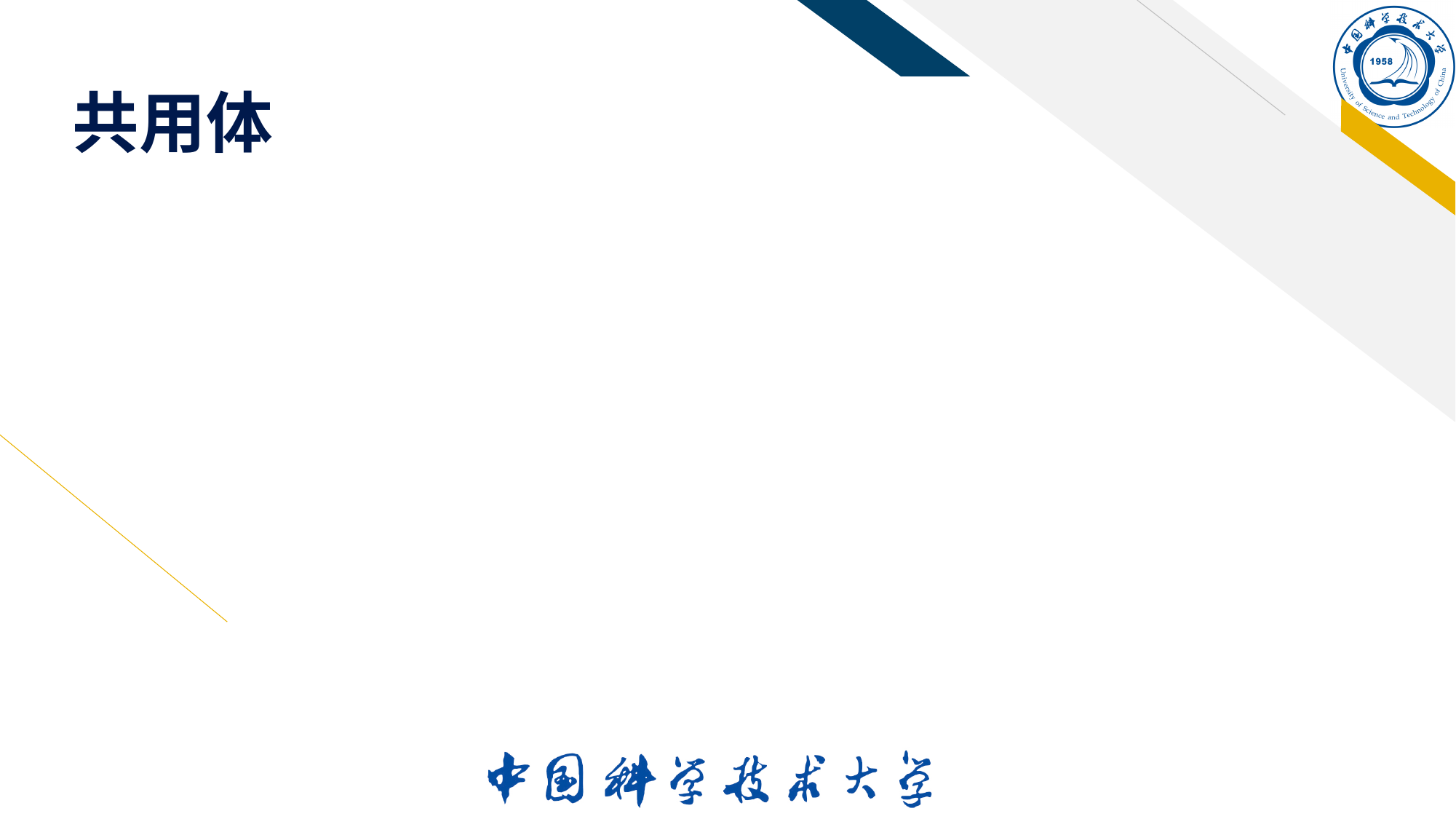

# 共用体
特点：
成员共享内存：只能放一个成员的值
共用体变量初始化只能对一个成员进行（初值表只有一个常量）
最后一次赋值的成员有效（覆盖了以前所有成员的值）
共用体变量的地址及其各成员地址都是同一地址
同类型共用体变量之间可互相赋值
共用体变量可作函数参数
可用作结构体成员；共用体成员也可以是数组或结构体。